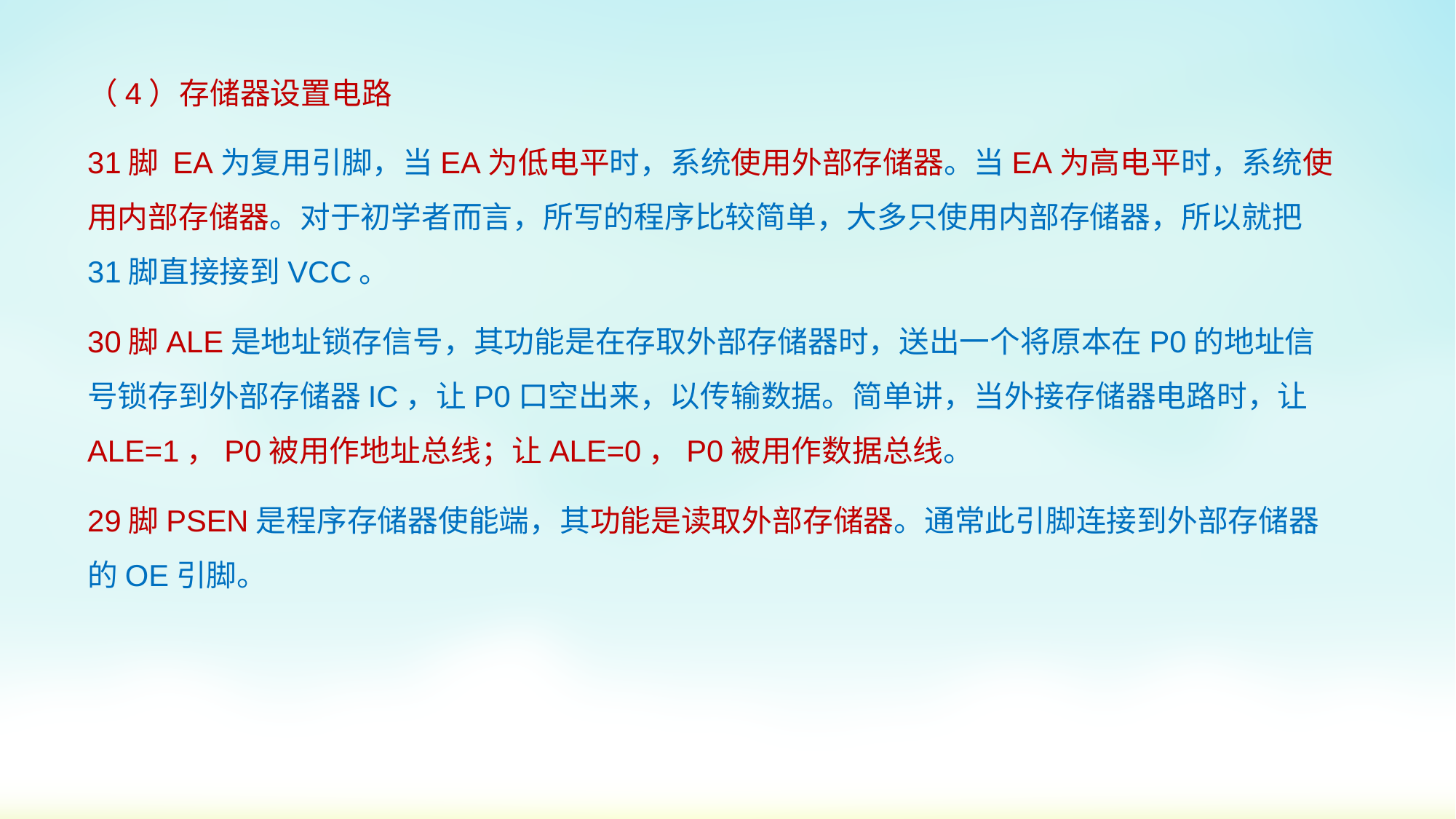

（4）存储器设置电路
31脚 EA为复用引脚，当EA为低电平时，系统使用外部存储器。当EA为高电平时，系统使用内部存储器。对于初学者而言，所写的程序比较简单，大多只使用内部存储器，所以就把31脚直接接到VCC。
30脚ALE是地址锁存信号，其功能是在存取外部存储器时，送出一个将原本在P0的地址信号锁存到外部存储器IC，让P0口空出来，以传输数据。简单讲，当外接存储器电路时，让ALE=1，P0被用作地址总线；让ALE=0，P0被用作数据总线。
29脚PSEN是程序存储器使能端，其功能是读取外部存储器。通常此引脚连接到外部存储器的OE引脚。